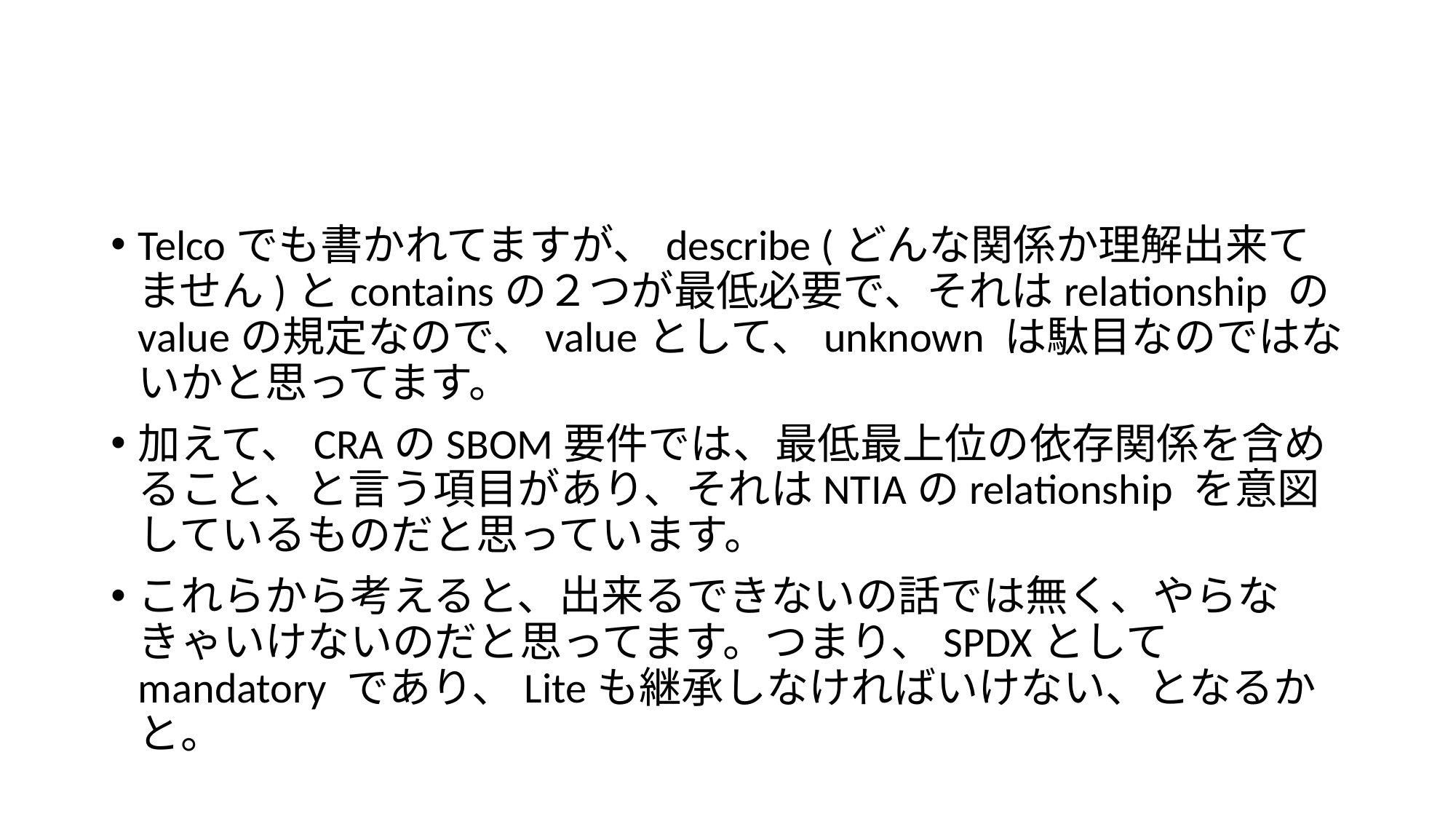

#
Telcoでも書かれてますが、describe (どんな関係か理解出来てません)とcontainsの２つが最低必要で、それはrelationship のvalueの規定なので、valueとして、unknown は駄目なのではないかと思ってます。
加えて、CRAのSBOM要件では、最低最上位の依存関係を含めること、と言う項目があり、それはNTIAのrelationship を意図しているものだと思っています。
これらから考えると、出来るできないの話では無く、やらなきゃいけないのだと思ってます。つまり、SPDXとしてmandatory であり、Liteも継承しなければいけない、となるかと。